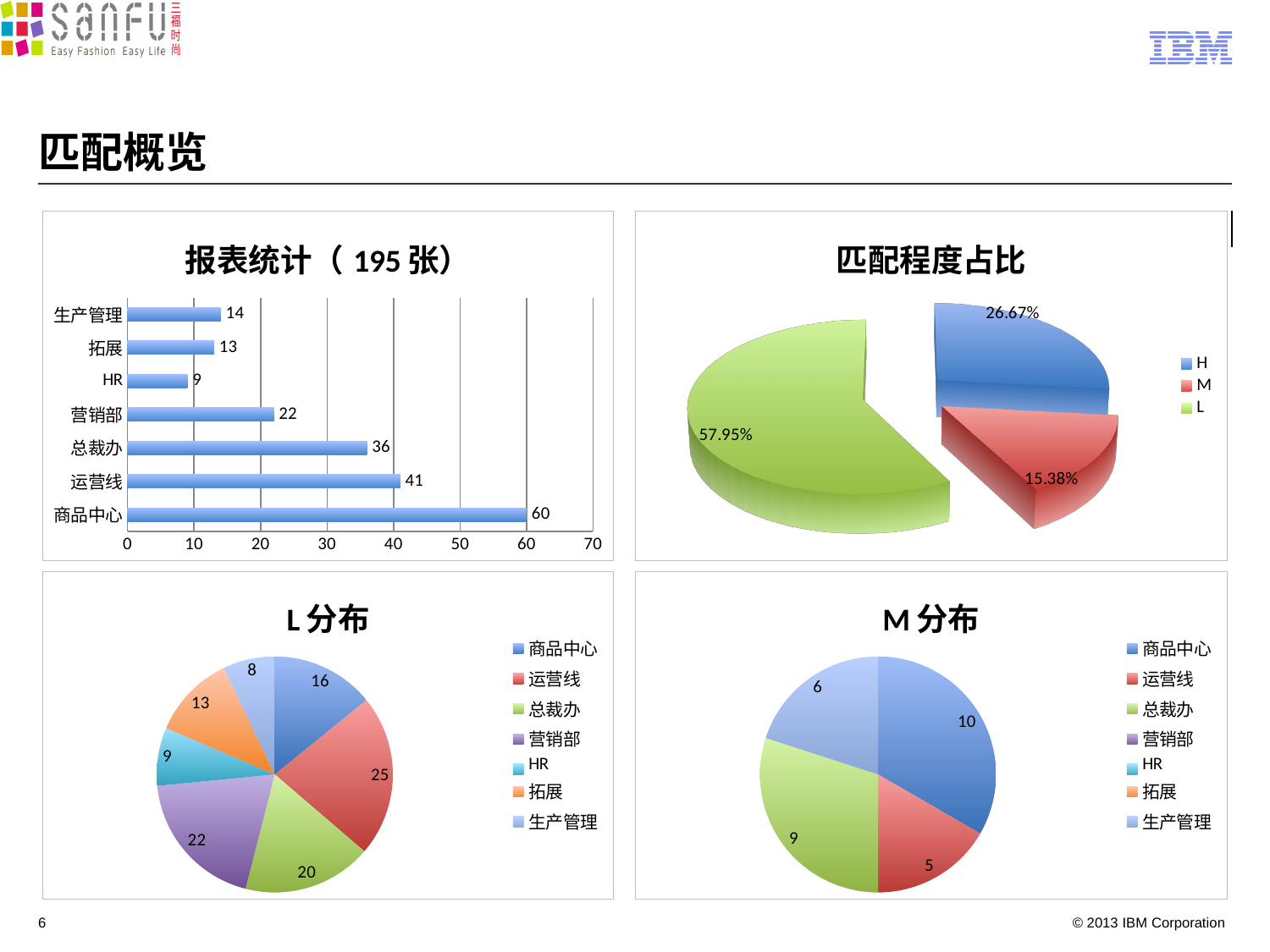

# 匹配概览

### Chart: 报表统计（195张）

| Category |  |
|---|---|
| 商品中心 | 60.0 |
| 运营线 | 41.0 |
| 总裁办 | 36.0 |
| 营销部 | 22.0 |
| HR | 9.0 |
| 拓展 | 13.0 |
| 生产管理 | 14.0 |

[unsupported chart]

### Chart: L分布

| Category |  |
|---|---|
| 商品中心 | 16.0 |
| 运营线 | 25.0 |
| 总裁办 | 20.0 |
| 营销部 | 22.0 |
| HR | 9.0 |
| 拓展 | 13.0 |
| 生产管理 | 8.0 |

### Chart: M分布

| Category |  |
|---|---|
| 商品中心 | 10.0 |
| 运营线 | 5.0 |
| 总裁办 | 9.0 |
| 营销部 | 0.0 |
| HR | 0.0 |
| 拓展 | 0.0 |
| 生产管理 | 6.0 |
6